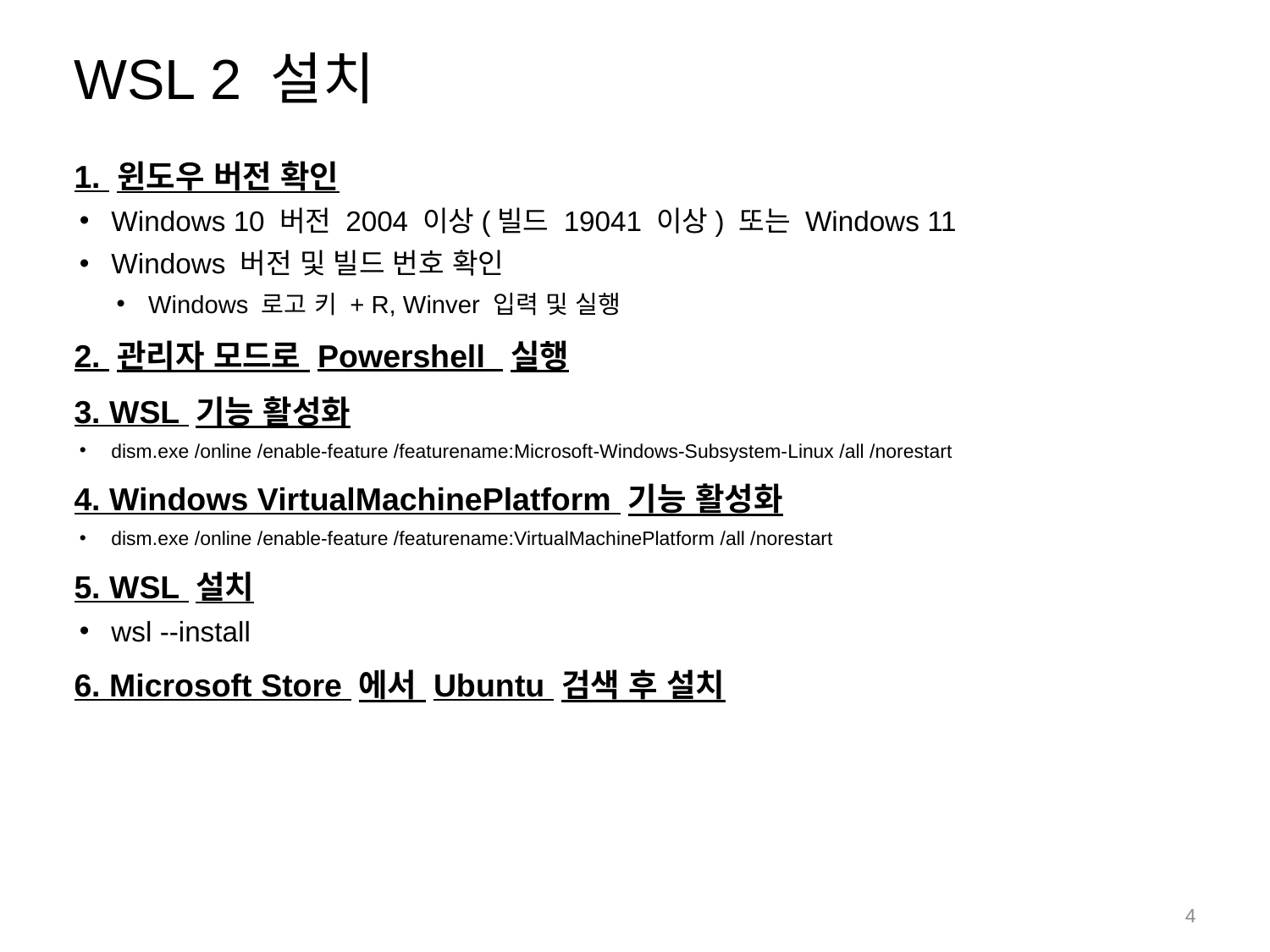

# WSL 2 설치
1. 윈도우 버전 확인
Windows 10 버전 2004 이상(빌드 19041 이상) 또는 Windows 11
Windows 버전 및 빌드 번호 확인
Windows 로고 키 + R, Winver 입력 및 실행
2. 관리자 모드로 Powershell  실행
3. WSL 기능 활성화
dism.exe /online /enable-feature /featurename:Microsoft-Windows-Subsystem-Linux /all /norestart
4. Windows VirtualMachinePlatform 기능 활성화
dism.exe /online /enable-feature /featurename:VirtualMachinePlatform /all /norestart
5. WSL 설치
wsl --install
6. Microsoft Store 에서 Ubuntu 검색 후 설치
4